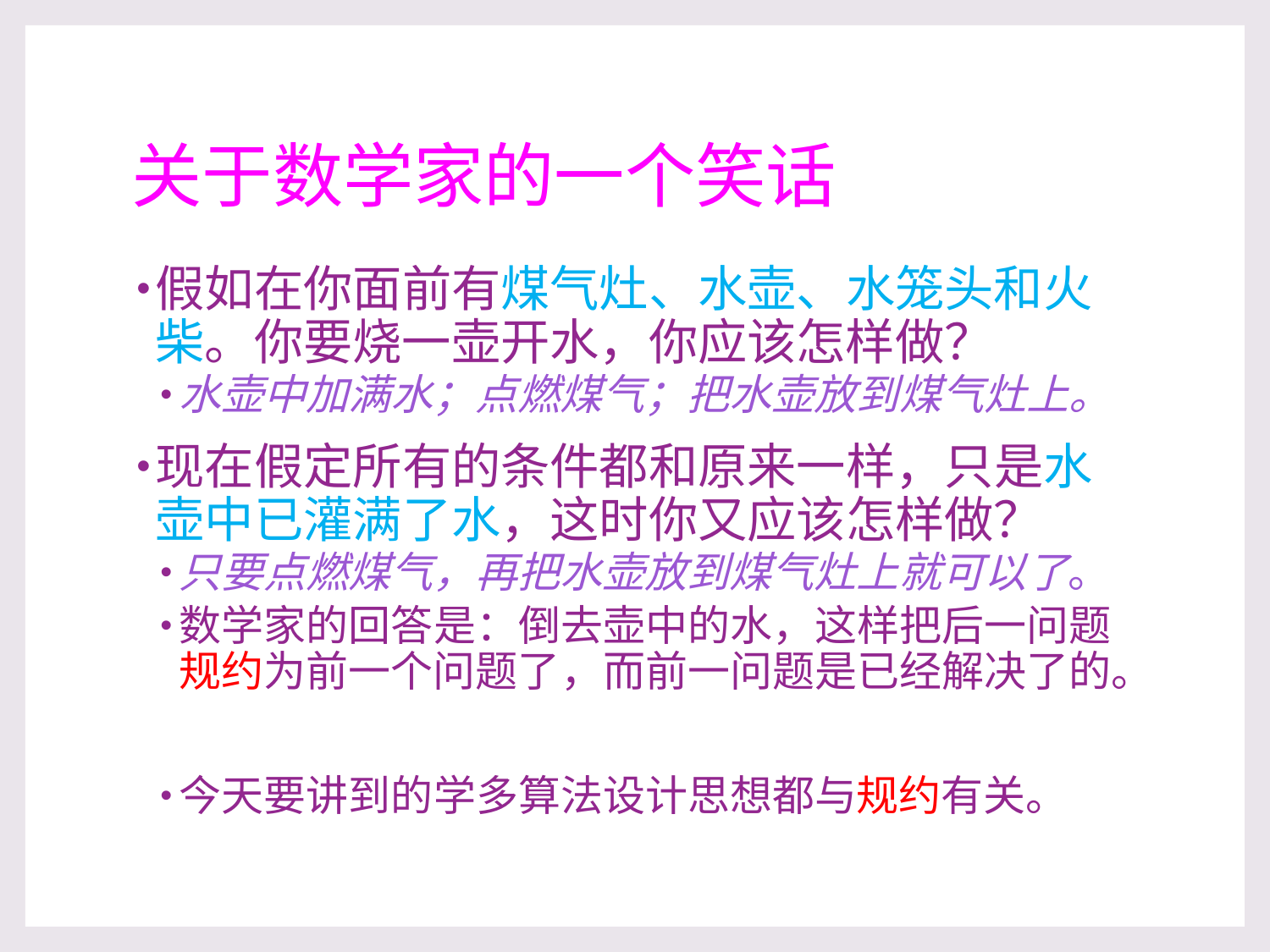

# 关于数学家的一个笑话
假如在你面前有煤气灶、水壶、水笼头和火柴。你要烧一壶开水，你应该怎样做？
水壶中加满水；点燃煤气；把水壶放到煤气灶上。
现在假定所有的条件都和原来一样，只是水壶中已灌满了水，这时你又应该怎样做？
只要点燃煤气，再把水壶放到煤气灶上就可以了。
数学家的回答是：倒去壶中的水，这样把后一问题规约为前一个问题了，而前一问题是已经解决了的。

今天要讲到的学多算法设计思想都与规约有关。